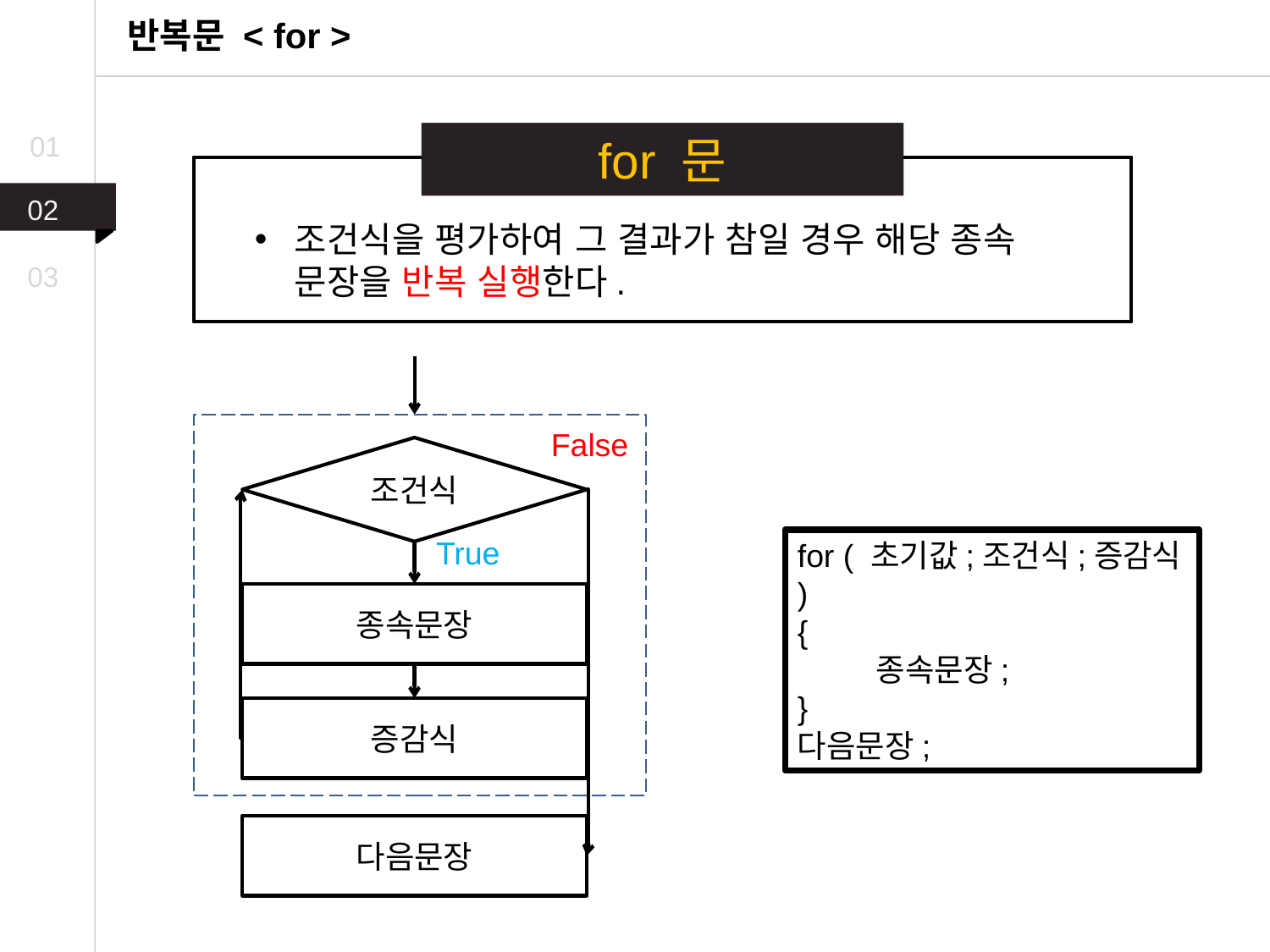

반복문 < for >
01
if 문

for 문

02
조건식을 평가하여 그 결과가 참일 경우 해당 종속 문장을 반복 실행한다.

03

False
조건식
True
for ( 초기값;조건식;증감식 )
{
        종속문장;
}
다음문장;
종속문장
증감식
다음문장